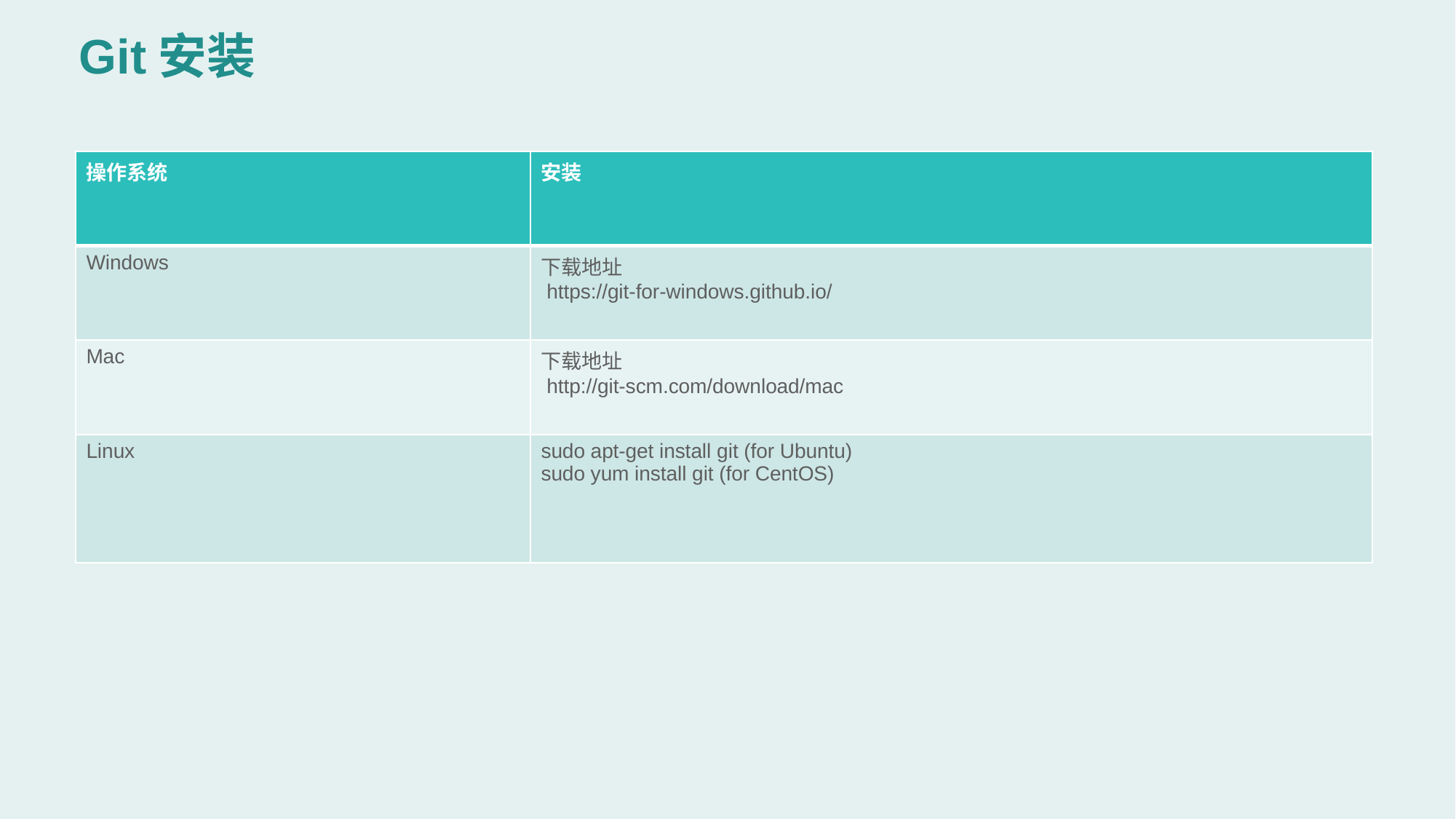

# Git安装
| 操作系统 | 安装 |
| --- | --- |
| Windows | 下载地址 https://git-for-windows.github.io/ |
| Mac | 下载地址 http://git-scm.com/download/mac |
| Linux | sudo apt-get install git (for Ubuntu) sudo yum install git (for CentOS) |